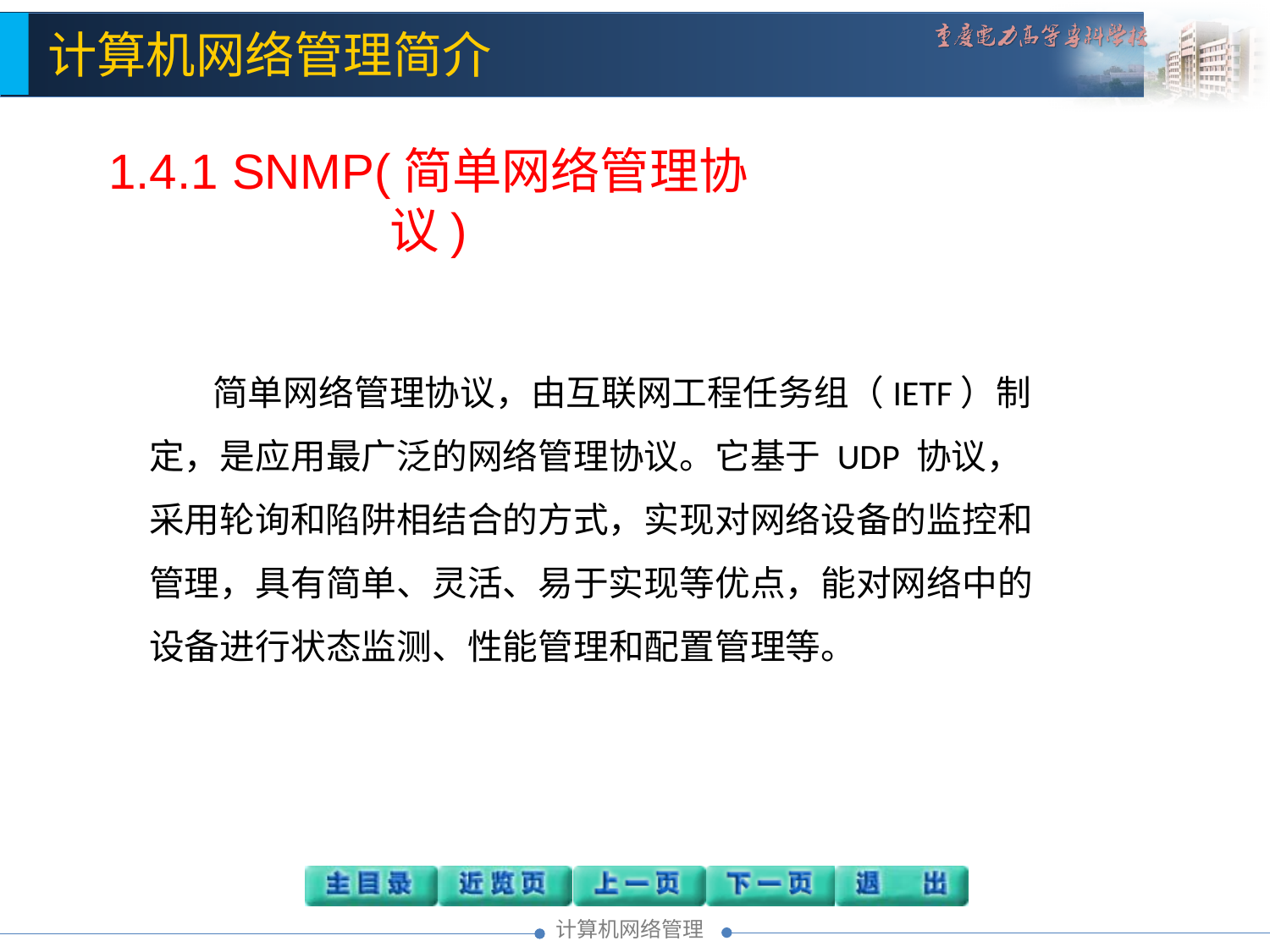

1.4.1 SNMP(简单网络管理协议)
简单网络管理协议，由互联网工程任务组（IETF）制定，是应用最广泛的网络管理协议。它基于 UDP 协议，采用轮询和陷阱相结合的方式，实现对网络设备的监控和管理，具有简单、灵活、易于实现等优点，能对网络中的设备进行状态监测、性能管理和配置管理等。